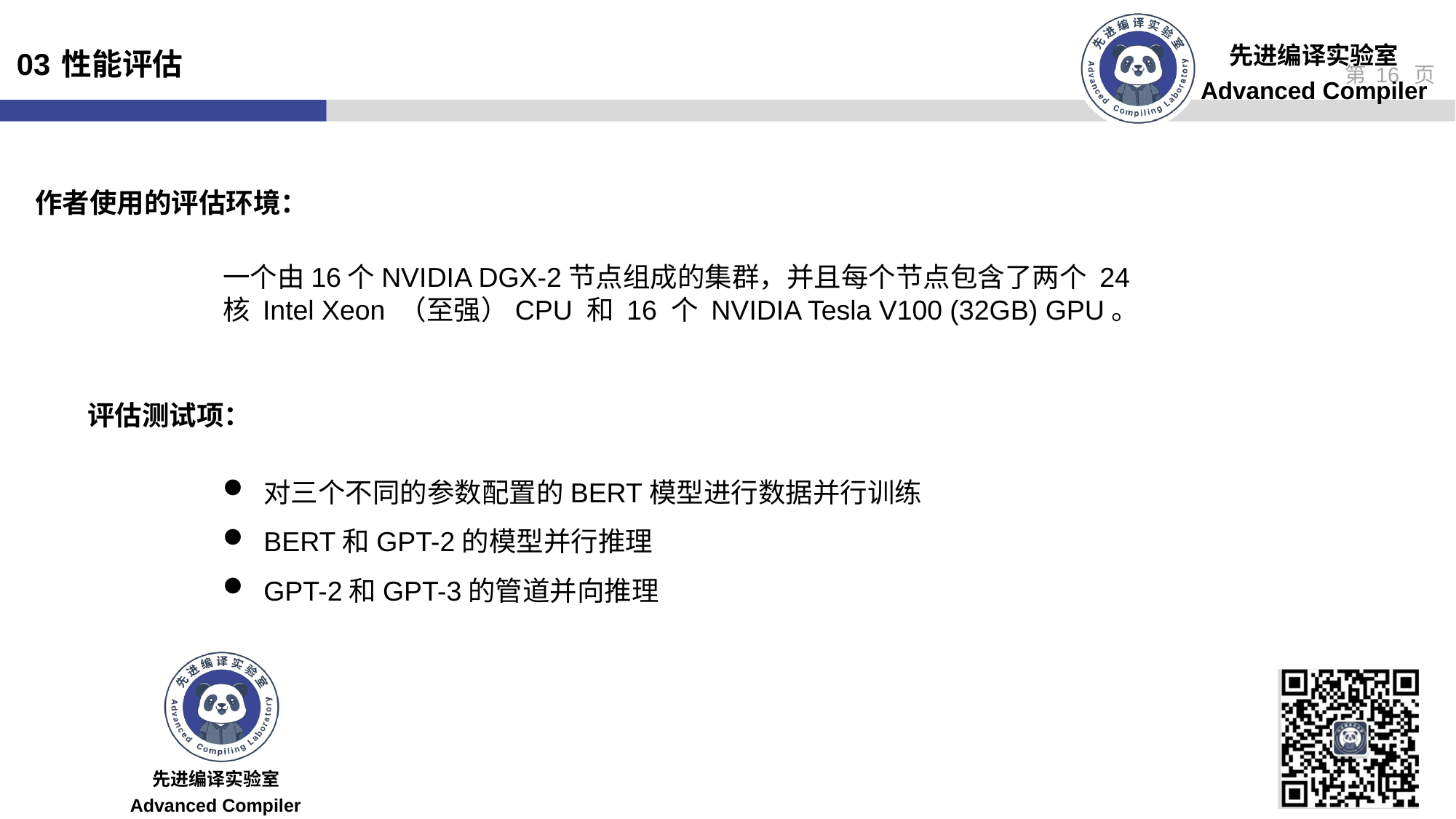

03 性能评估
作者使用的评估环境：
一个由16个NVIDIA DGX-2节点组成的集群，并且每个节点包含了两个 24 核 Intel Xeon （至强）CPU 和 16 个 NVIDIA Tesla V100 (32GB) GPU。
评估测试项：
对三个不同的参数配置的BERT模型进行数据并行训练
BERT和GPT-2的模型并行推理
GPT-2和GPT-3的管道并向推理